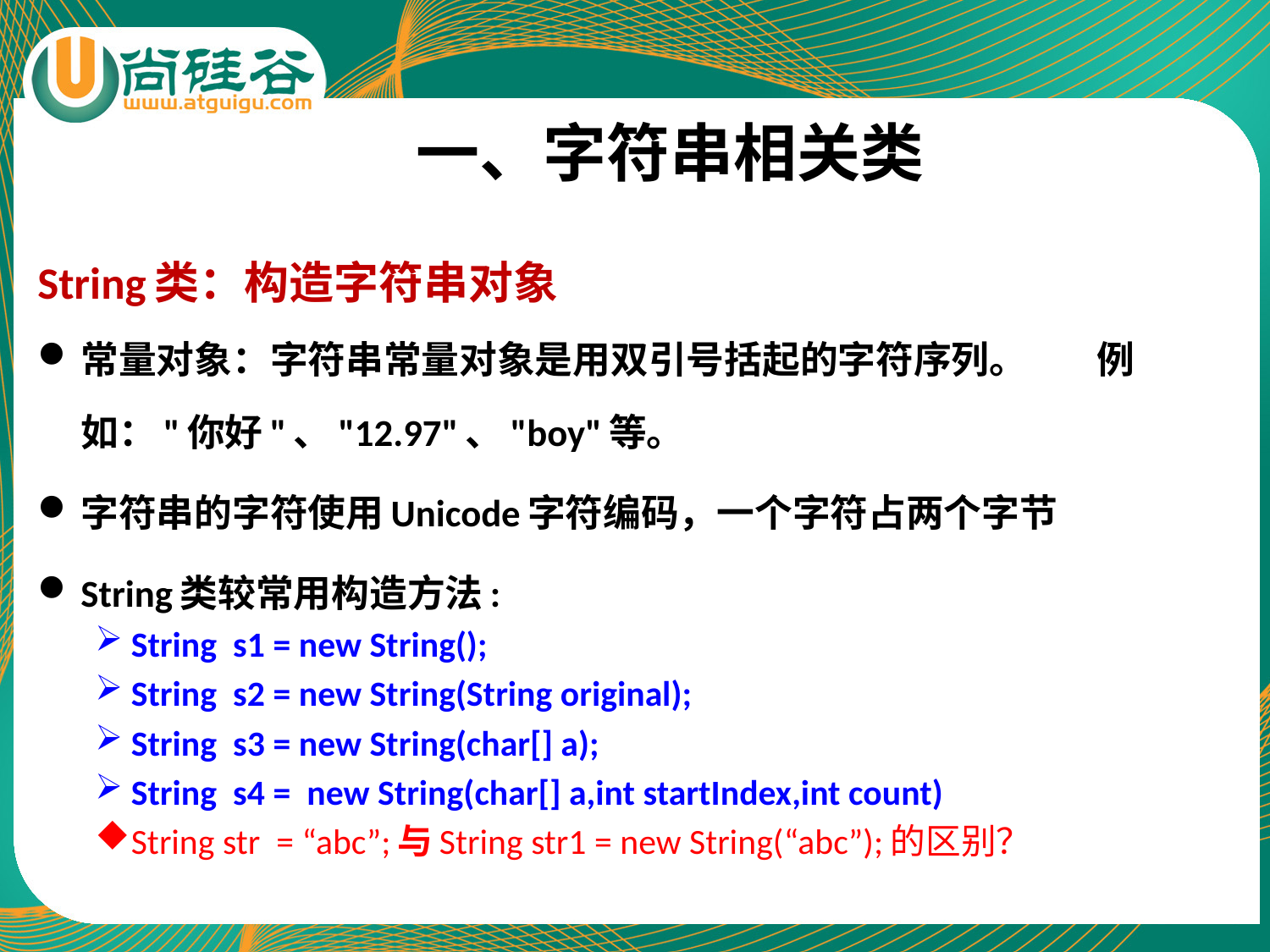

# 一、字符串相关类
String类：构造字符串对象
常量对象：字符串常量对象是用双引号括起的字符序列。        例如："你好"、"12.97"、"boy"等。
字符串的字符使用Unicode字符编码，一个字符占两个字节
String类较常用构造方法:
String  s1 = new String();
String  s2 = new String(String original);
String  s3 = new String(char[] a);
String  s4 =  new String(char[] a,int startIndex,int count)
String str  = “abc”;与String str1 = new String(“abc”);的区别？